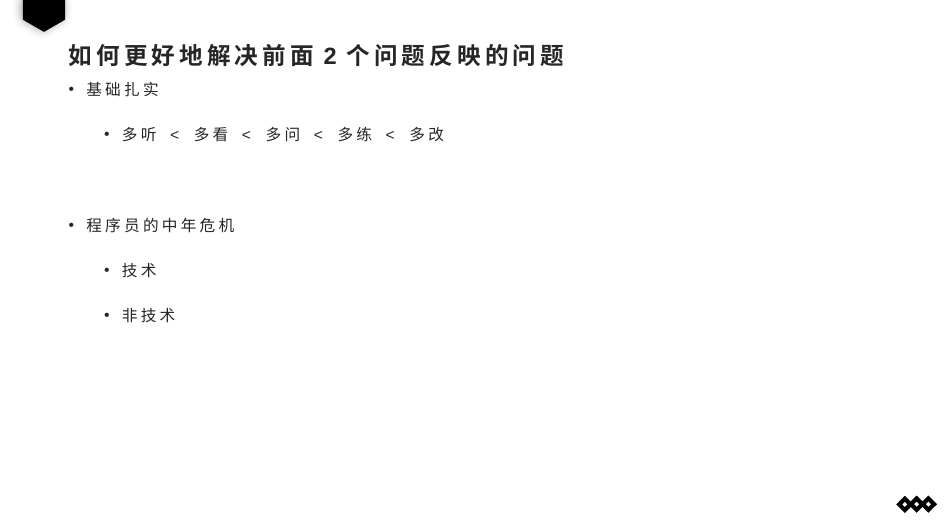

# 如何更好地解决前面2个问题反映的问题
基础扎实
多听 < 多看 < 多问 < 多练 < 多改

程序员的中年危机
技术
非技术